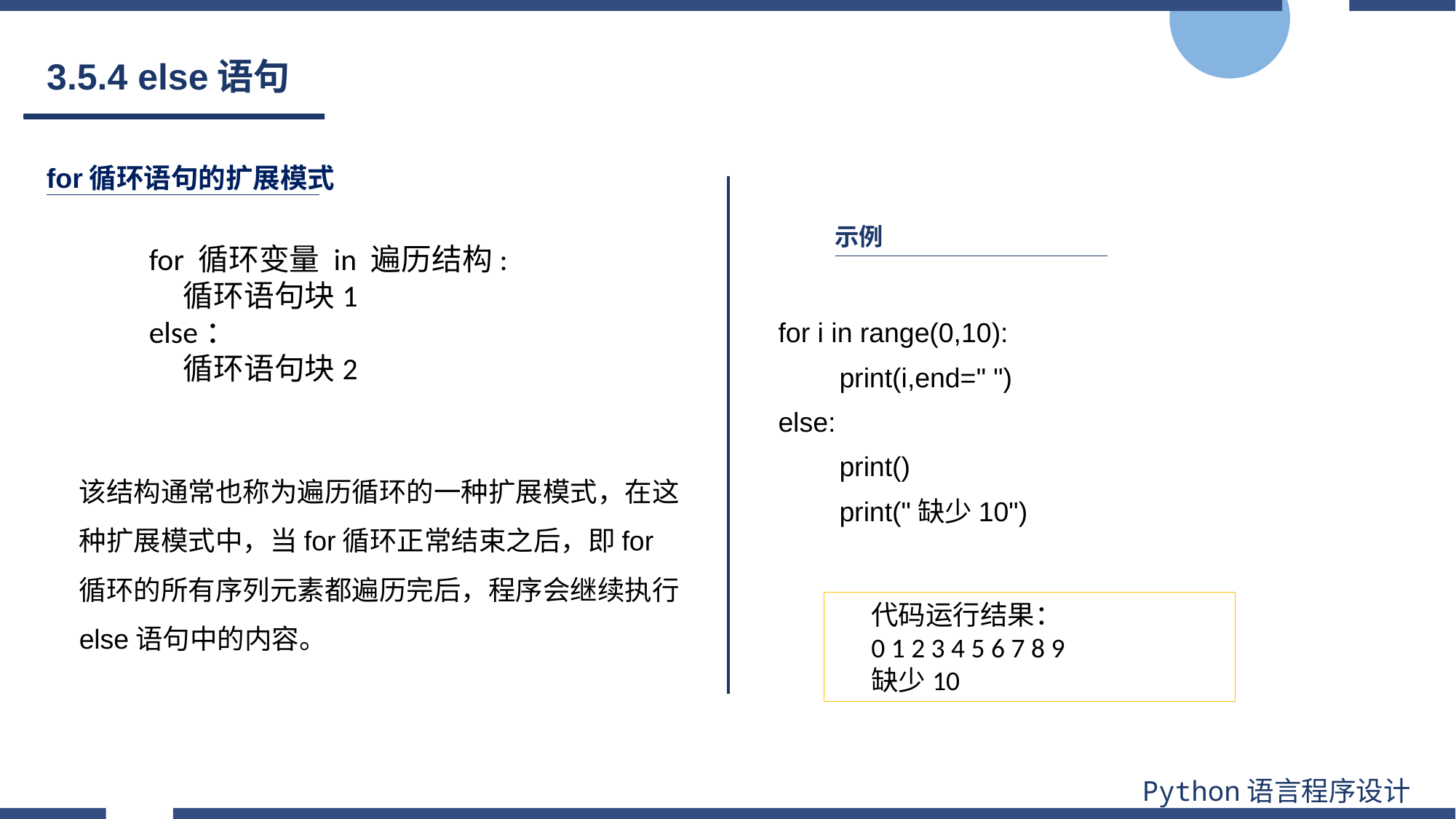

# 3.5.4 else语句
for循环语句的扩展模式
示例
for 循环变量 in 遍历结构:
    循环语句块1
else：
    循环语句块2
for i in range(0,10):
        print(i,end=" ")
else:
        print()
        print("缺少10")
该结构通常也称为遍历循环的一种扩展模式，在这种扩展模式中，当for循环正常结束之后，即for循环的所有序列元素都遍历完后，程序会继续执行else语句中的内容。
代码运行结果：
0 1 2 3 4 5 6 7 8 9
缺少10